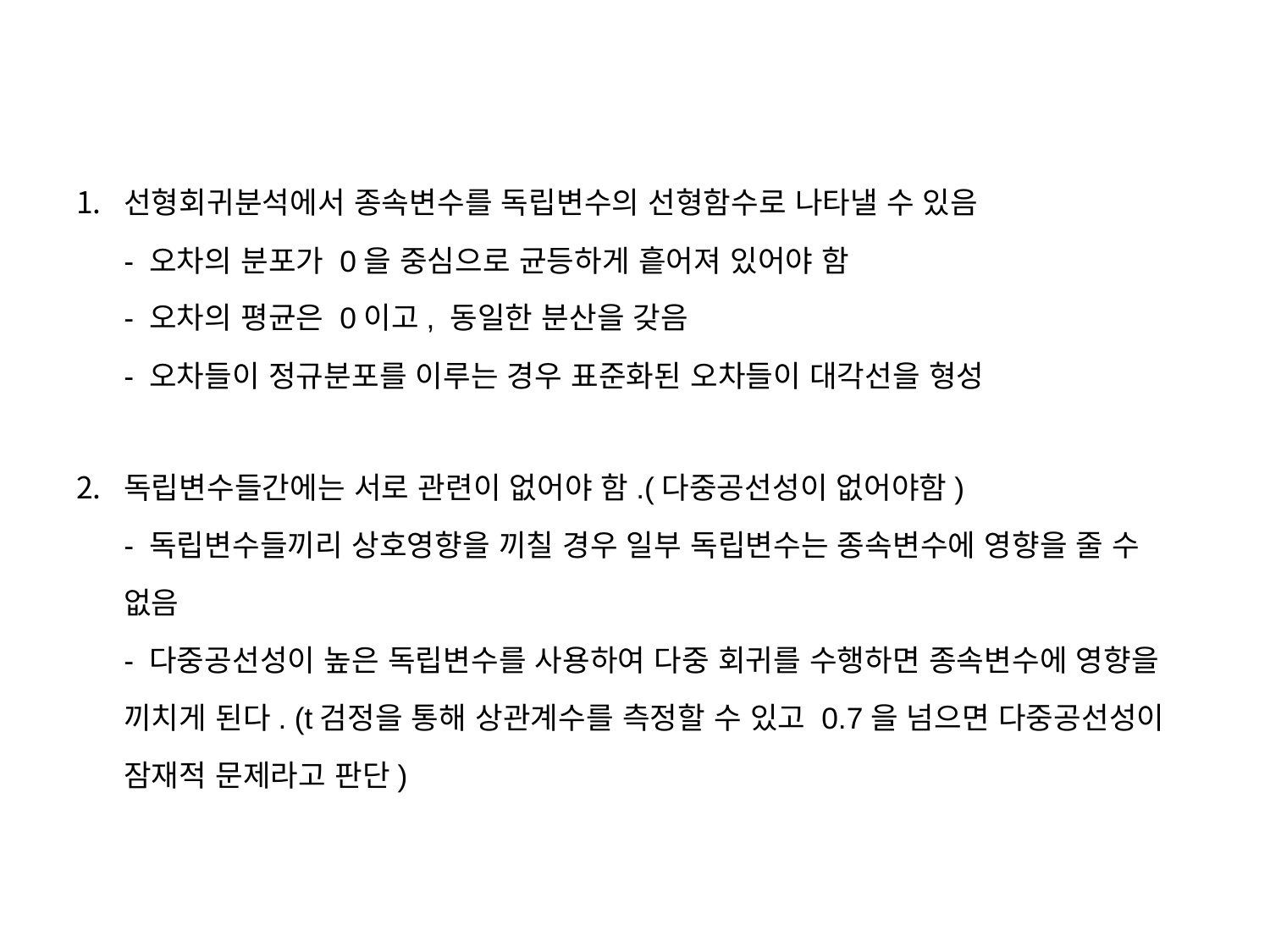

선형회귀분석에서 종속변수를 독립변수의 선형함수로 나타낼 수 있음
- 오차의 분포가 0을 중심으로 균등하게 흩어져 있어야 함
- 오차의 평균은 0이고, 동일한 분산을 갖음
- 오차들이 정규분포를 이루는 경우 표준화된 오차들이 대각선을 형성

독립변수들간에는 서로 관련이 없어야 함.(다중공선성이 없어야함)
- 독립변수들끼리 상호영향을 끼칠 경우 일부 독립변수는 종속변수에 영향을 줄 수 없음
- 다중공선성이 높은 독립변수를 사용하여 다중 회귀를 수행하면 종속변수에 영향을 끼치게 된다. (t검정을 통해 상관계수를 측정할 수 있고 0.7을 넘으면 다중공선성이 잠재적 문제라고 판단)